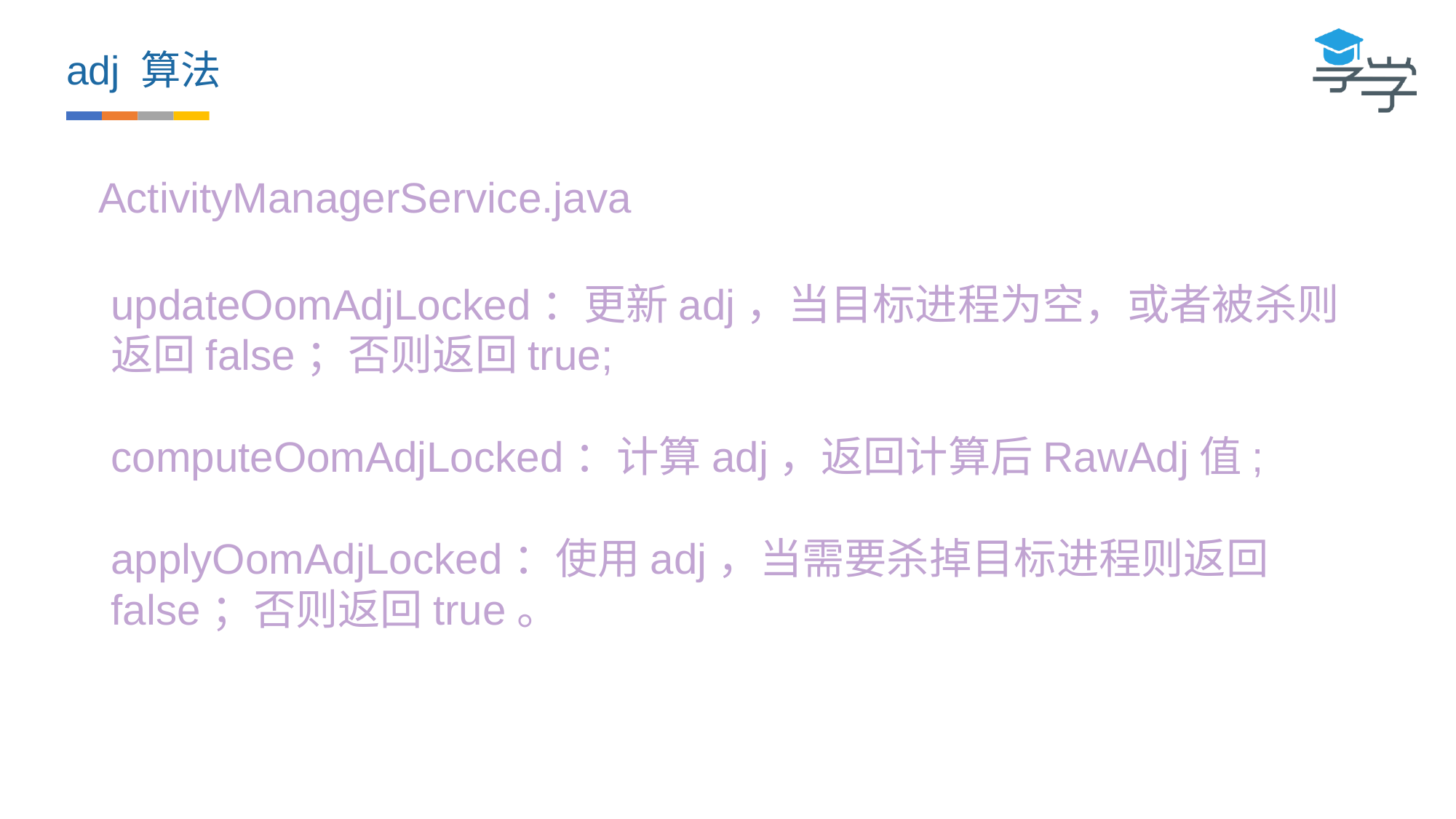

adj 算法

ActivityManagerService.java
updateOomAdjLocked：更新adj，当目标进程为空，或者被杀则返回false；否则返回true;

computeOomAdjLocked：计算adj，返回计算后RawAdj值;

applyOomAdjLocked：使用adj，当需要杀掉目标进程则返回false；否则返回true。